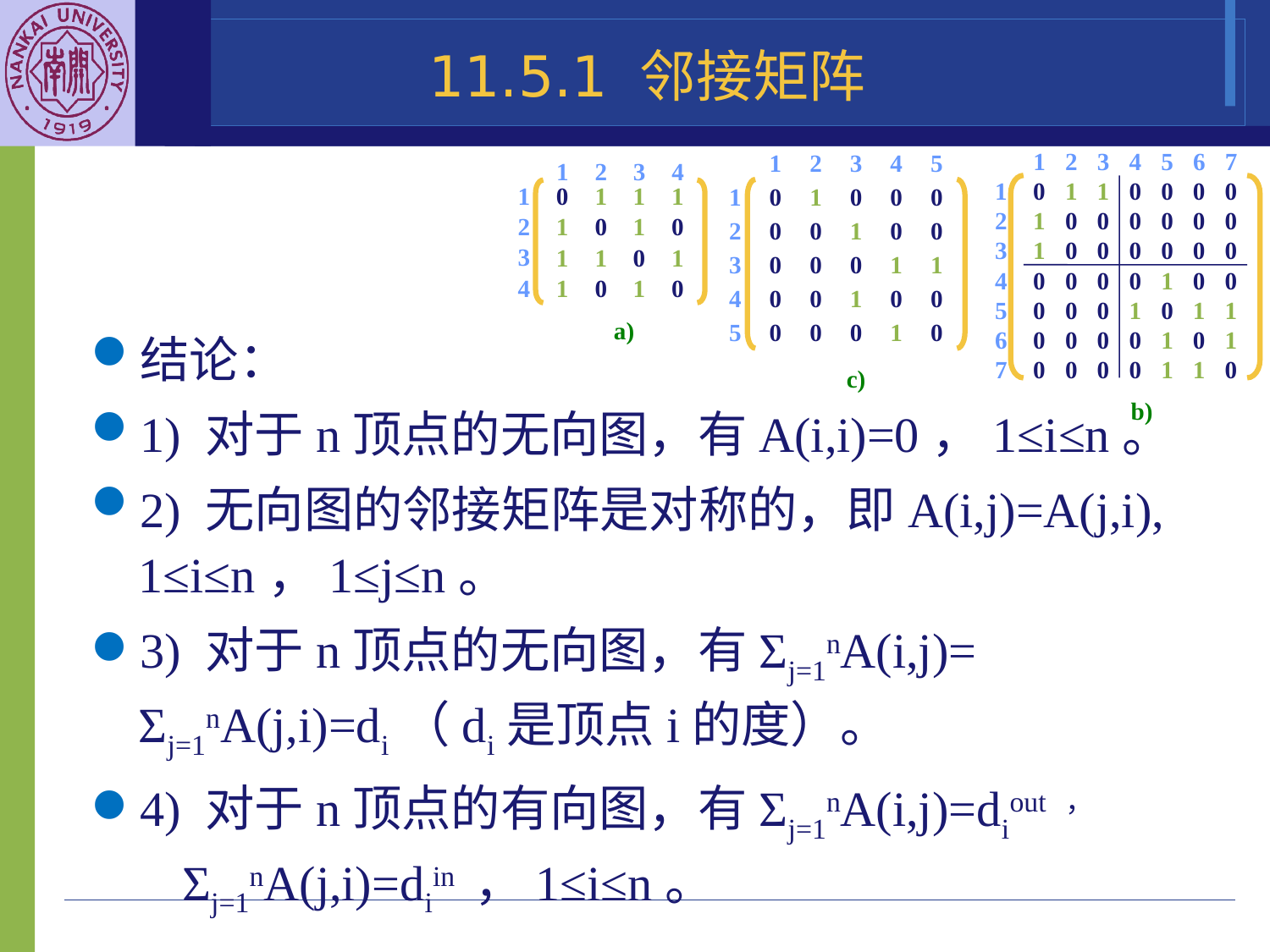

11.5.1 邻接矩阵
1
2
3
4
5
1

0
1
0
0
0

2
0
0
1
0
0
3
0
0
0
1
1
4
0
0
1
0
0
5
0
0
0
1
0
c)
1
2
3
4
5
6
7
1

0
1
1
0

0
0
0

2
1
0
0
0
0
0
0
3
1
0
0
0
0
0
0

4
0
0
0
0
1
0
0
5
0
0
0
1
0
1
1
6
0
0
0
0
1
0
1
7
0
0
0
0
1
1
0
b)
1
2
3
4
1

0
1
1
1
2
1
0
1
0
3
1
1
0
1
4
1
0
1
0
a)
结论：
1) 对于n顶点的无向图，有A(i,i)=0，1≤i≤n。
2) 无向图的邻接矩阵是对称的，即A(i,j)=A(j,i), 1≤i≤n，1≤j≤n。
3) 对于n顶点的无向图，有Σj=1nA(i,j)= Σj=1nA(j,i)=di（di是顶点i的度）。
4) 对于n顶点的有向图，有Σj=1nA(i,j)=diout ，                                Σj=1nA(j,i)=diin ，1≤i≤n。
23